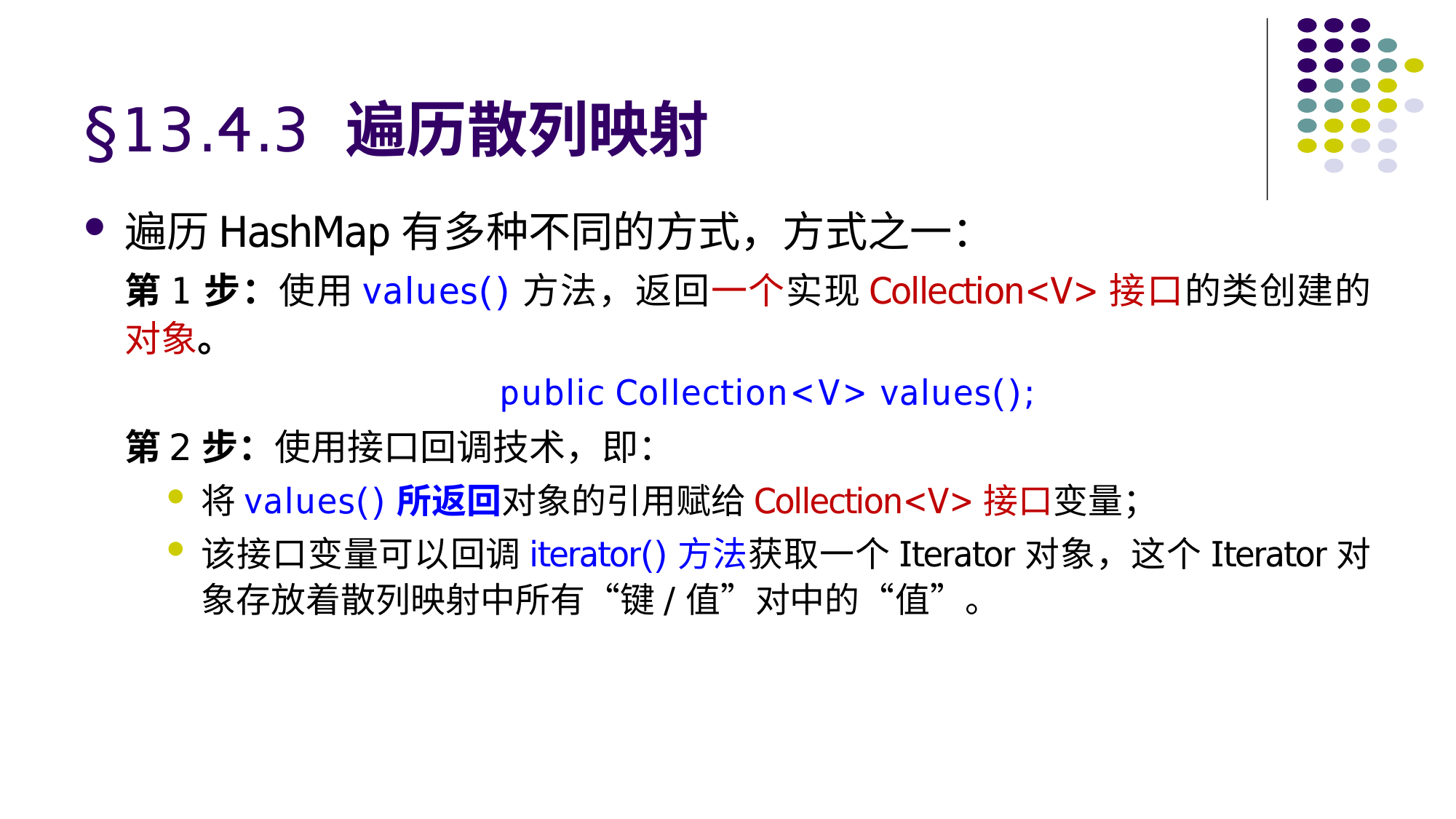

# §13.4.3 遍历散列映射
遍历HashMap有多种不同的方式，方式之一：
第1步：使用values()方法，返回一个实现Collection<V>接口的类创建的对象。
public Collection<V> values();
第2步：使用接口回调技术，即：
将values()所返回对象的引用赋给Collection<V>接口变量；
该接口变量可以回调iterator()方法获取一个Iterator对象，这个Iterator对象存放着散列映射中所有“键/值”对中的“值”。

46